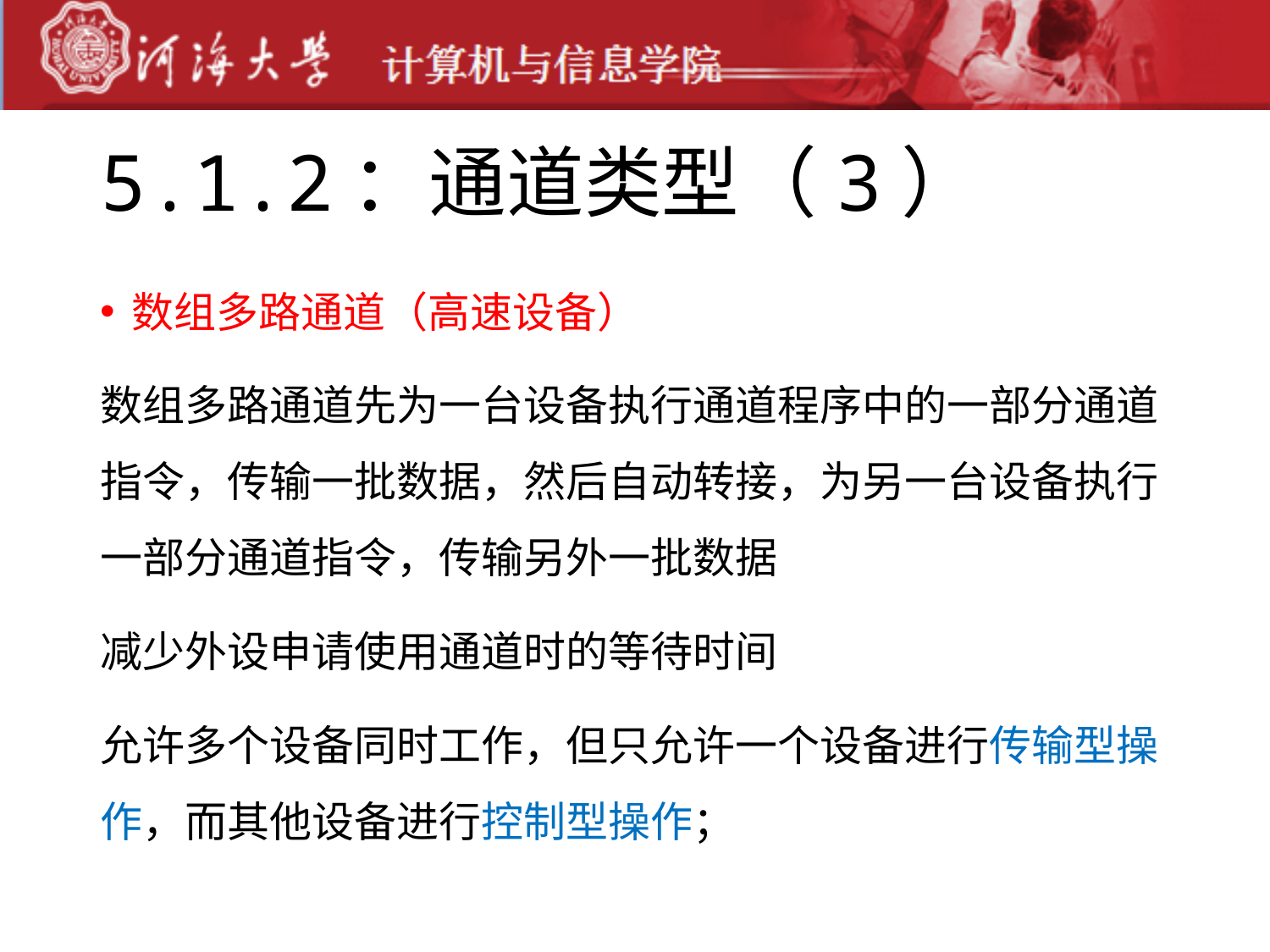

# 5.1.2：通道类型（3）
数组多路通道（高速设备）
数组多路通道先为一台设备执行通道程序中的一部分通道指令，传输一批数据，然后自动转接，为另一台设备执行一部分通道指令，传输另外一批数据
减少外设申请使用通道时的等待时间
允许多个设备同时工作，但只允许一个设备进行传输型操作，而其他设备进行控制型操作；